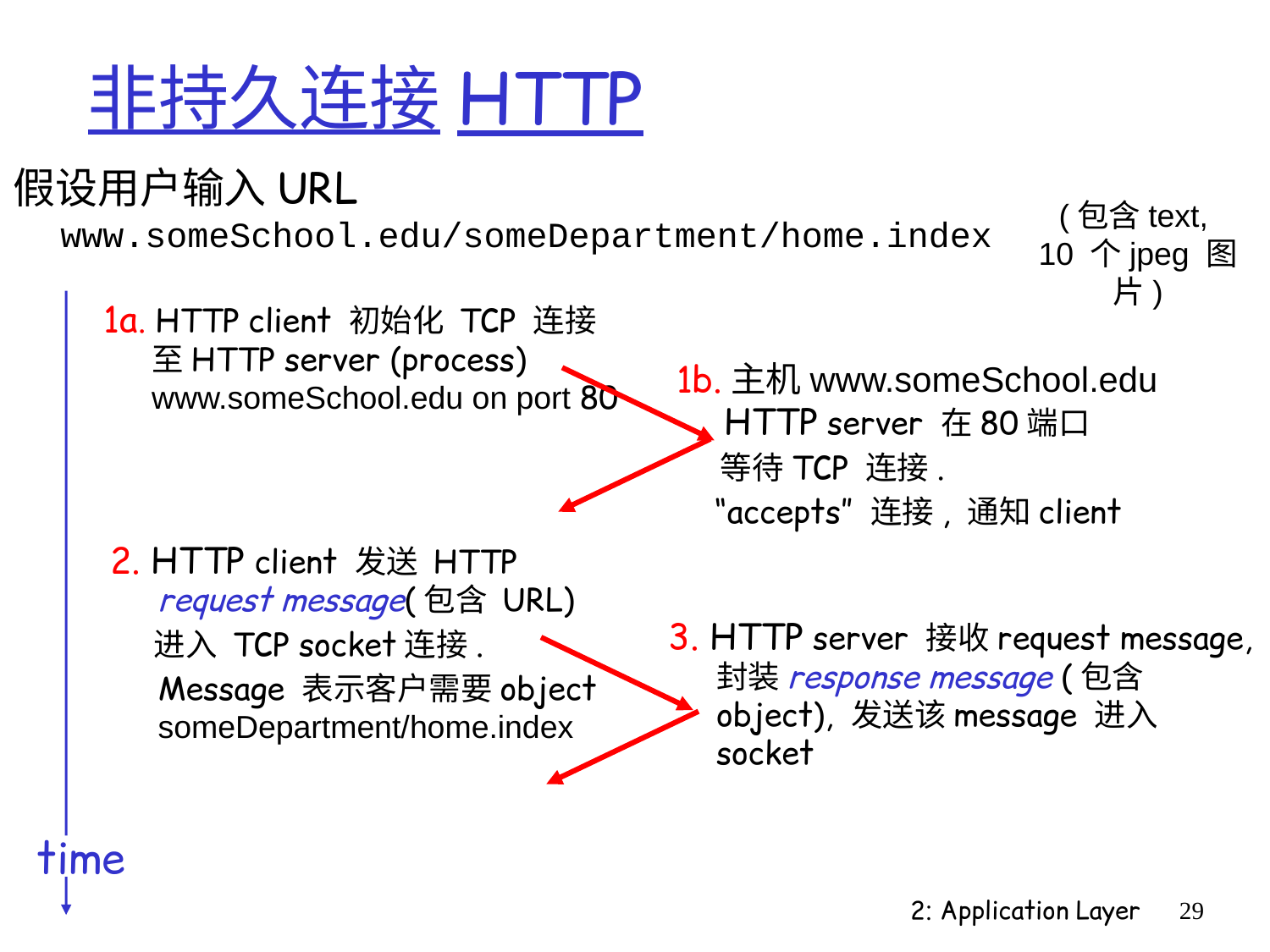

# 非持久连接HTTP
假设用户输入URL www.someSchool.edu/someDepartment/home.index
(包含text,
10 个jpeg 图片)

1a. HTTP client 初始化 TCP 连接至HTTP server (process) www.someSchool.edu on port 80
1b.主机www.someSchool.edu HTTP server 在80端口
     等待TCP 连接.
    “accepts” 连接, 通知client

2. HTTP client 发送 HTTP request message(包含 URL)
     进入 TCP socket连接.
     Message 表示客户需要object someDepartment/home.index
3. HTTP server 接收request message, 封装response message (包含object), 发送该message 进入socket

time

2: Application Layer
29